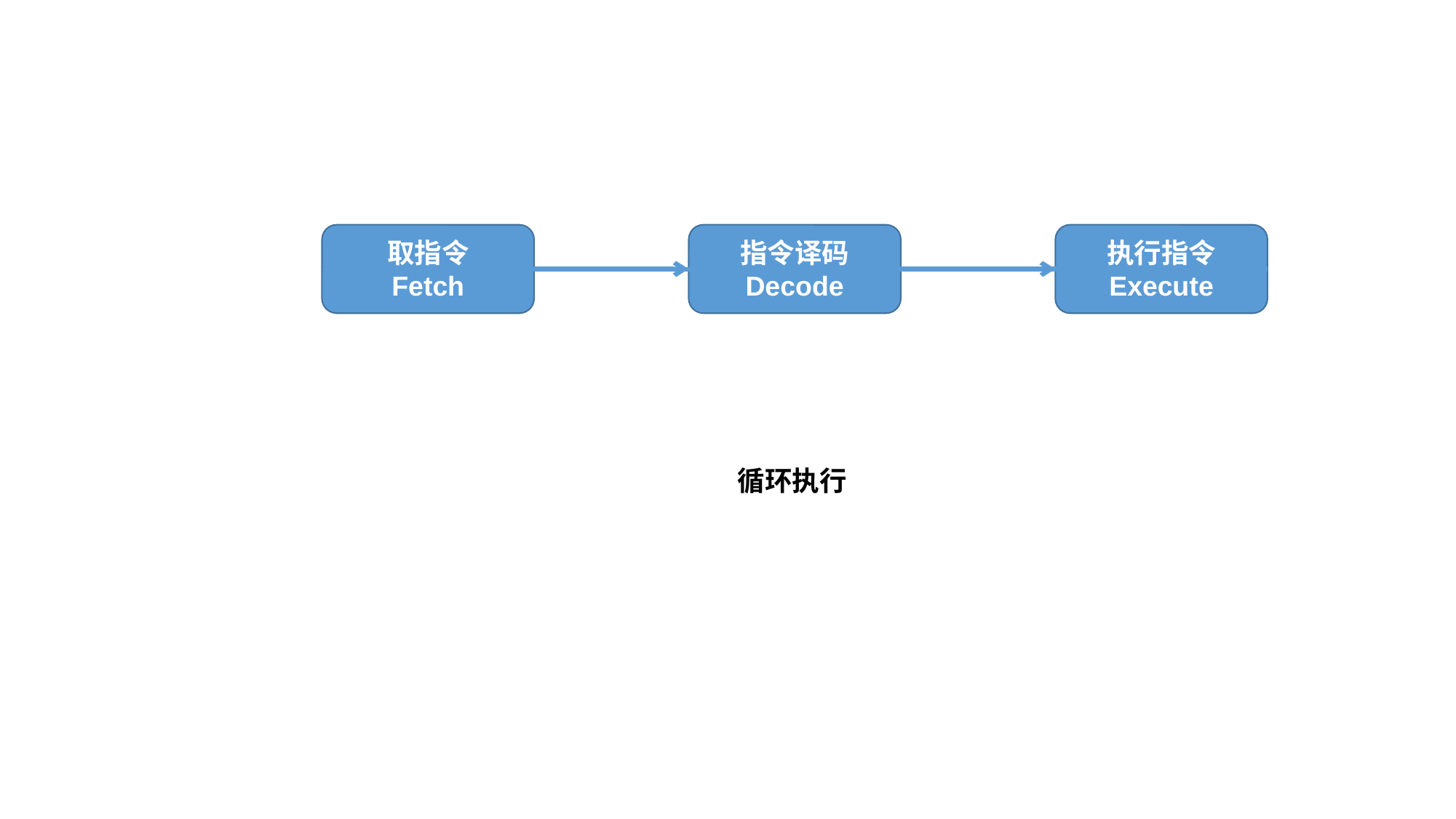

取指令
Fetch
指令译码
Decode
执行指令
Execute
循环执行